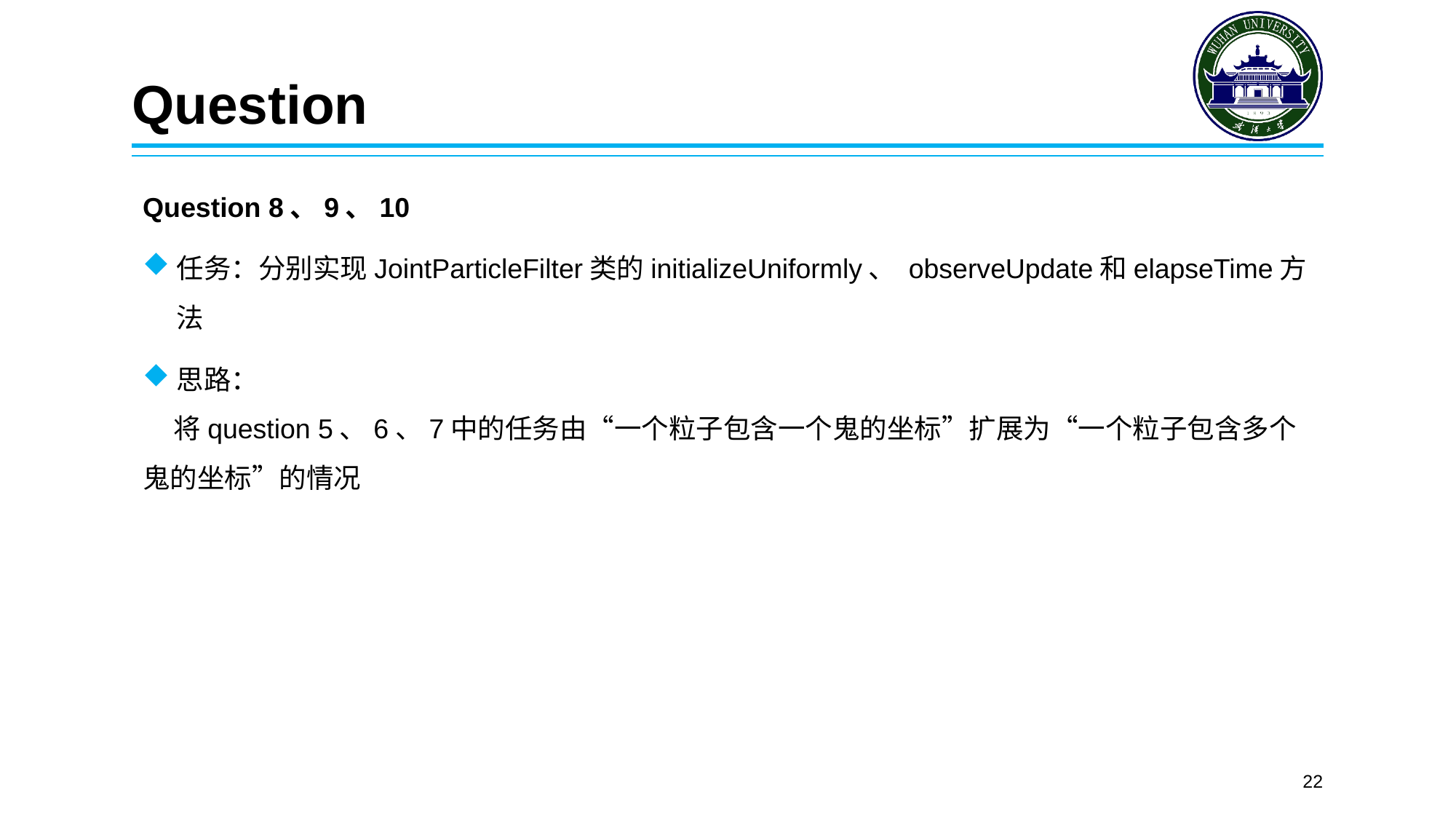

# Question
Question 8、9、10
任务：分别实现JointParticleFilter类的initializeUniformly、 observeUpdate和elapseTime方法
思路：
    将question 5、6、7中的任务由“一个粒子包含一个鬼的坐标”扩展为“一个粒子包含多个鬼的坐标”的情况
22